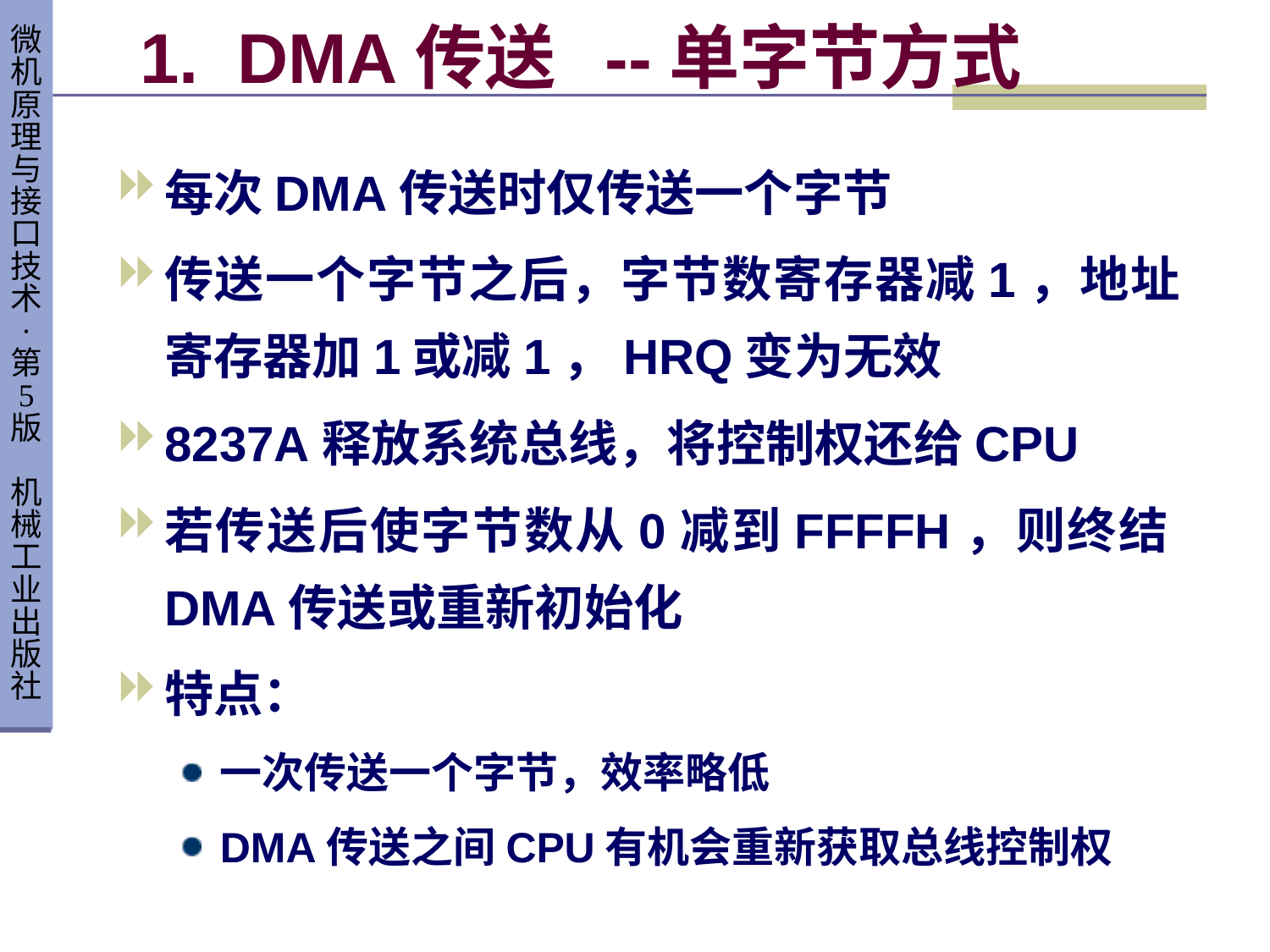

# 1.  DMA传送  --单字节方式
每次DMA传送时仅传送一个字节
传送一个字节之后，字节数寄存器减1，地址寄存器加1或减1，HRQ变为无效
8237A释放系统总线，将控制权还给CPU
若传送后使字节数从0减到FFFFH，则终结DMA传送或重新初始化
特点：
一次传送一个字节，效率略低
DMA传送之间CPU有机会重新获取总线控制权